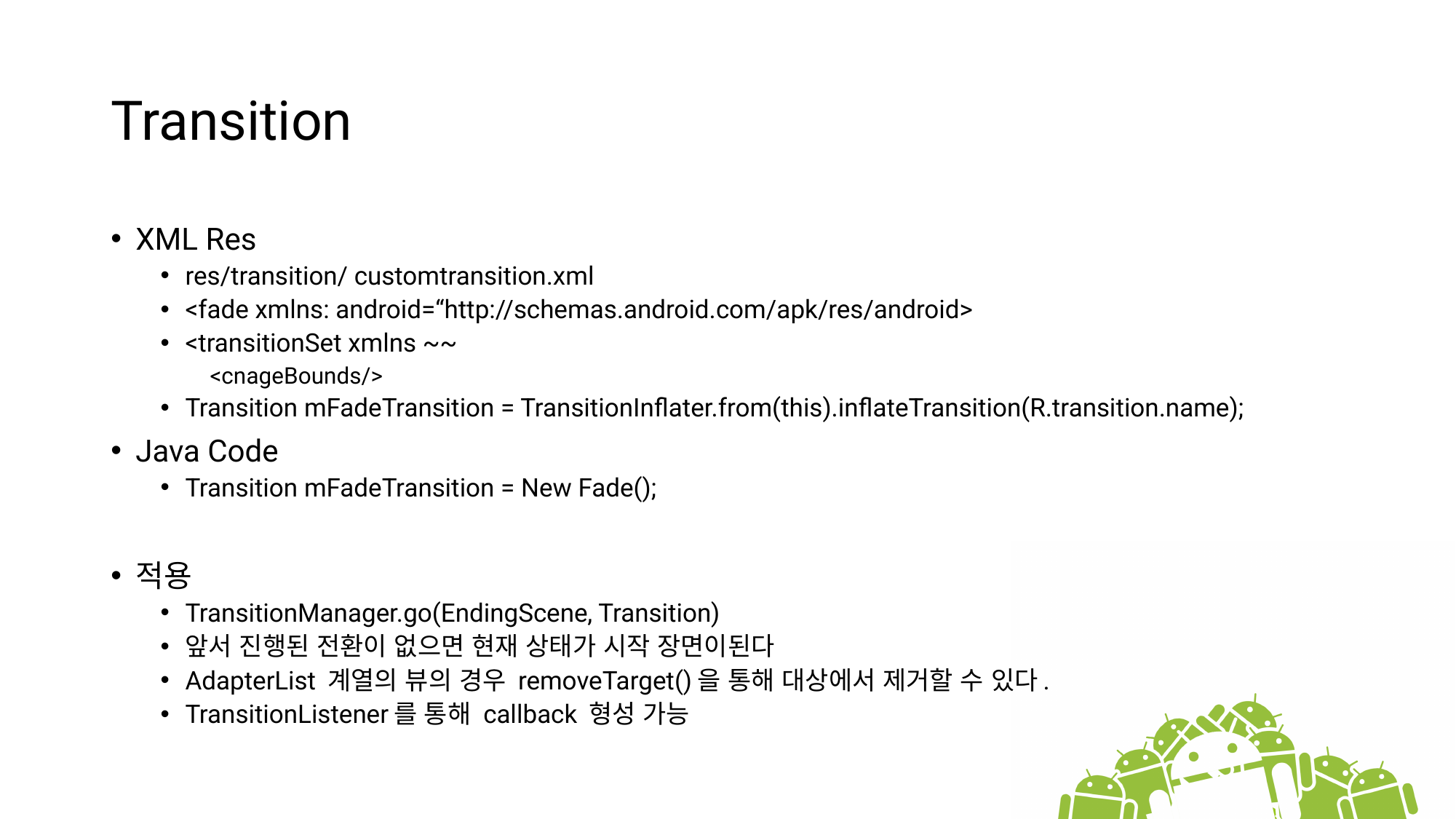

# Transition
XML Res
res/transition/ customtransition.xml
<fade xmlns: android=“http://schemas.android.com/apk/res/android>
<transitionSet xmlns ~~
<cnageBounds/>
Transition mFadeTransition = TransitionInflater.from(this).inflateTransition(R.transition.name);
Java Code
Transition mFadeTransition = New Fade();

적용
TransitionManager.go(EndingScene, Transition)
앞서 진행된 전환이 없으면 현재 상태가 시작 장면이된다
AdapterList 계열의 뷰의 경우 removeTarget()을 통해 대상에서 제거할 수 있다.
TransitionListener를 통해 callback 형성 가능